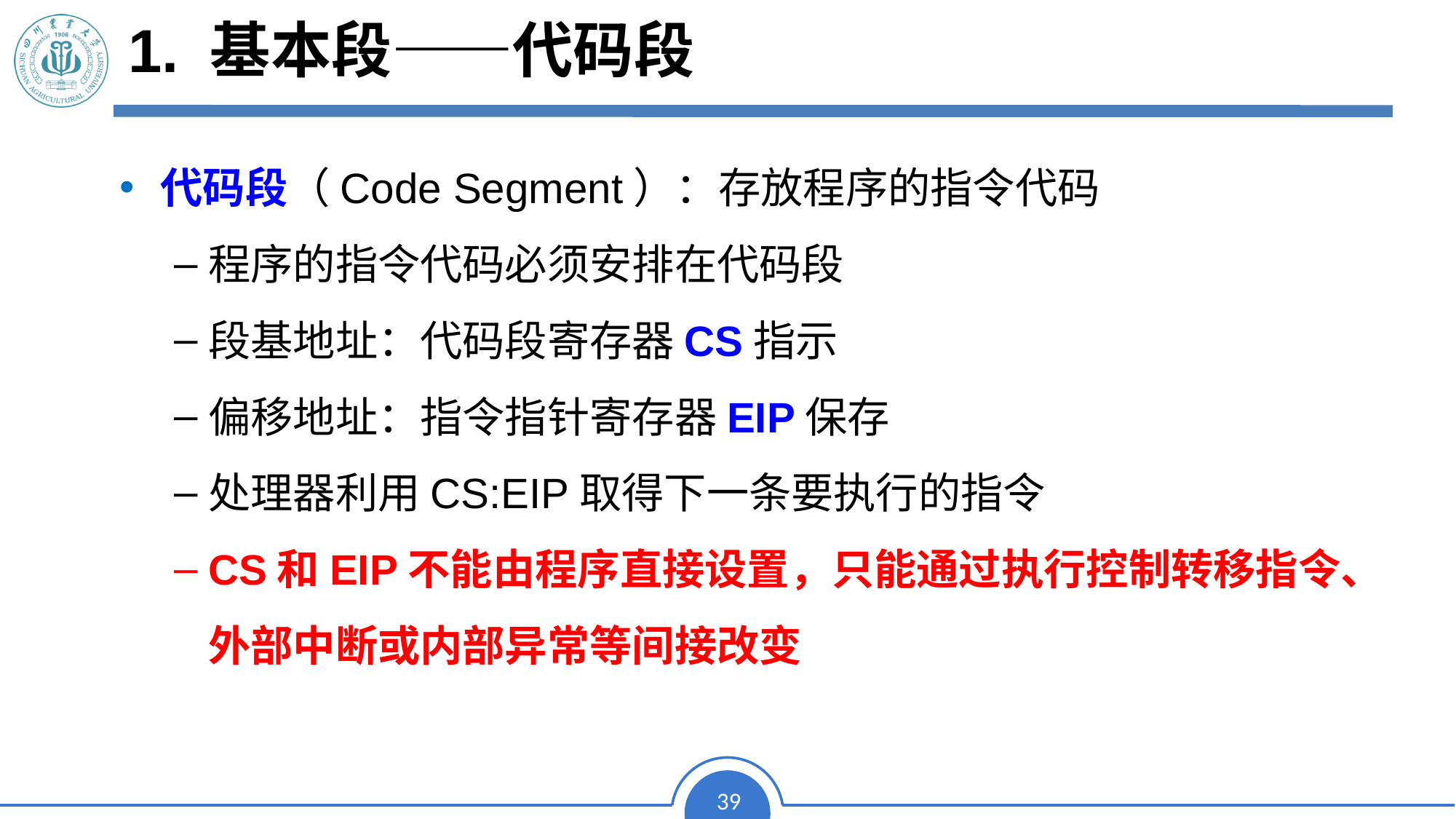

1. 基本段——代码段
# 1. 基本段——代码段
代码段（Code Segment）：存放程序的指令代码
程序的指令代码必须安排在代码段
段基地址：代码段寄存器CS指示
偏移地址：指令指针寄存器EIP保存
处理器利用CS:EIP取得下一条要执行的指令
CS和EIP不能由程序直接设置，只能通过执行控制转移指令、外部中断或内部异常等间接改变